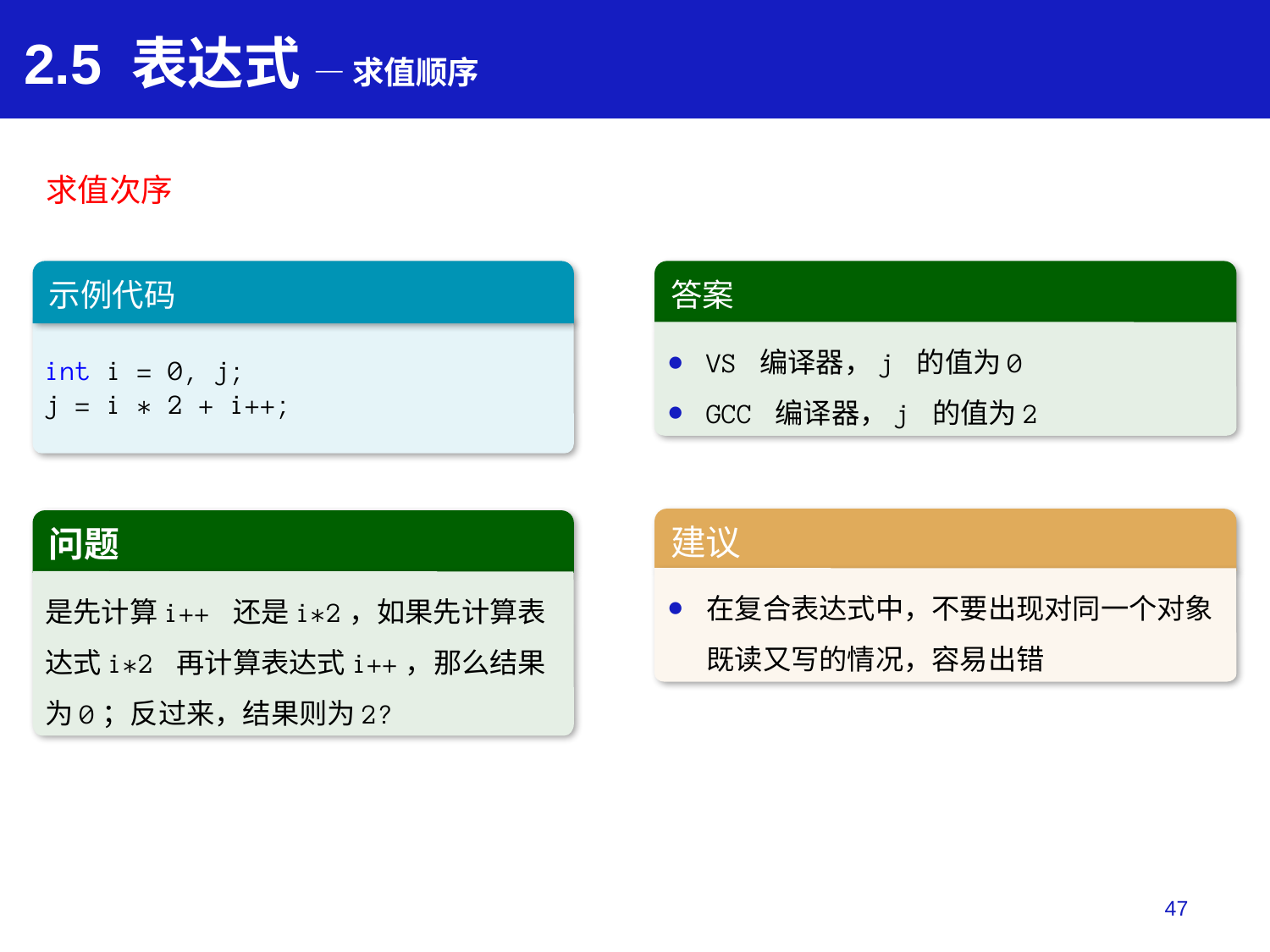

2.5 表达式 — 求值顺序
求值次序
示例代码
答案
int i = 0, j;
j = i * 2 + i++;
VS 编译器，j 的值为0
GCC 编译器，j 的值为2
建议
问题
在复合表达式中，不要出现对同一个对象既读又写的情况，容易出错
是先计算i++ 还是i*2，如果先计算表达式i*2 再计算表达式i++，那么结果为0；反过来，结果则为2?
47